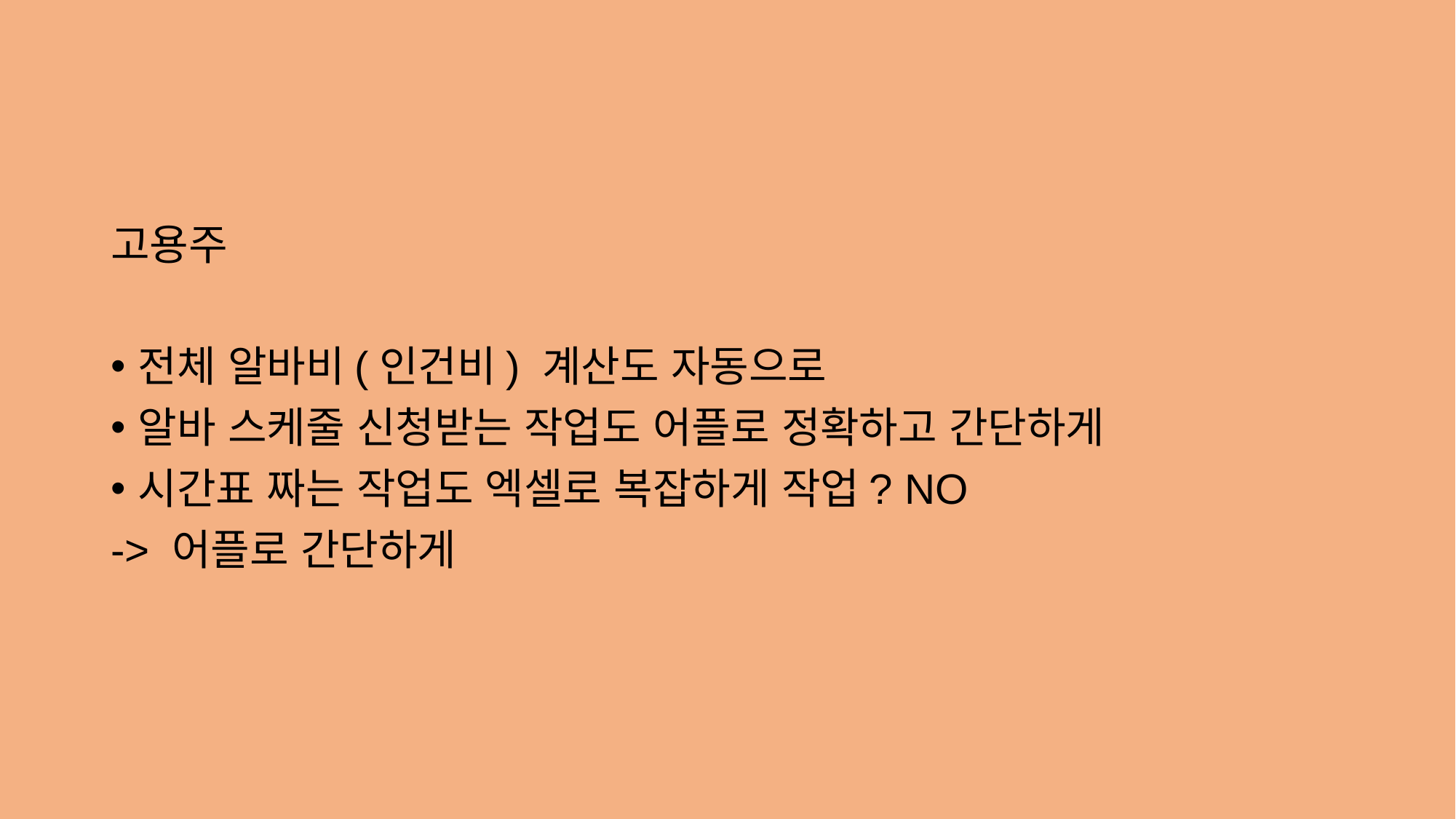

#
고용주

전체 알바비(인건비) 계산도 자동으로
알바 스케줄 신청받는 작업도 어플로 정확하고 간단하게
시간표 짜는 작업도 엑셀로 복잡하게 작업? NO
-> 어플로 간단하게